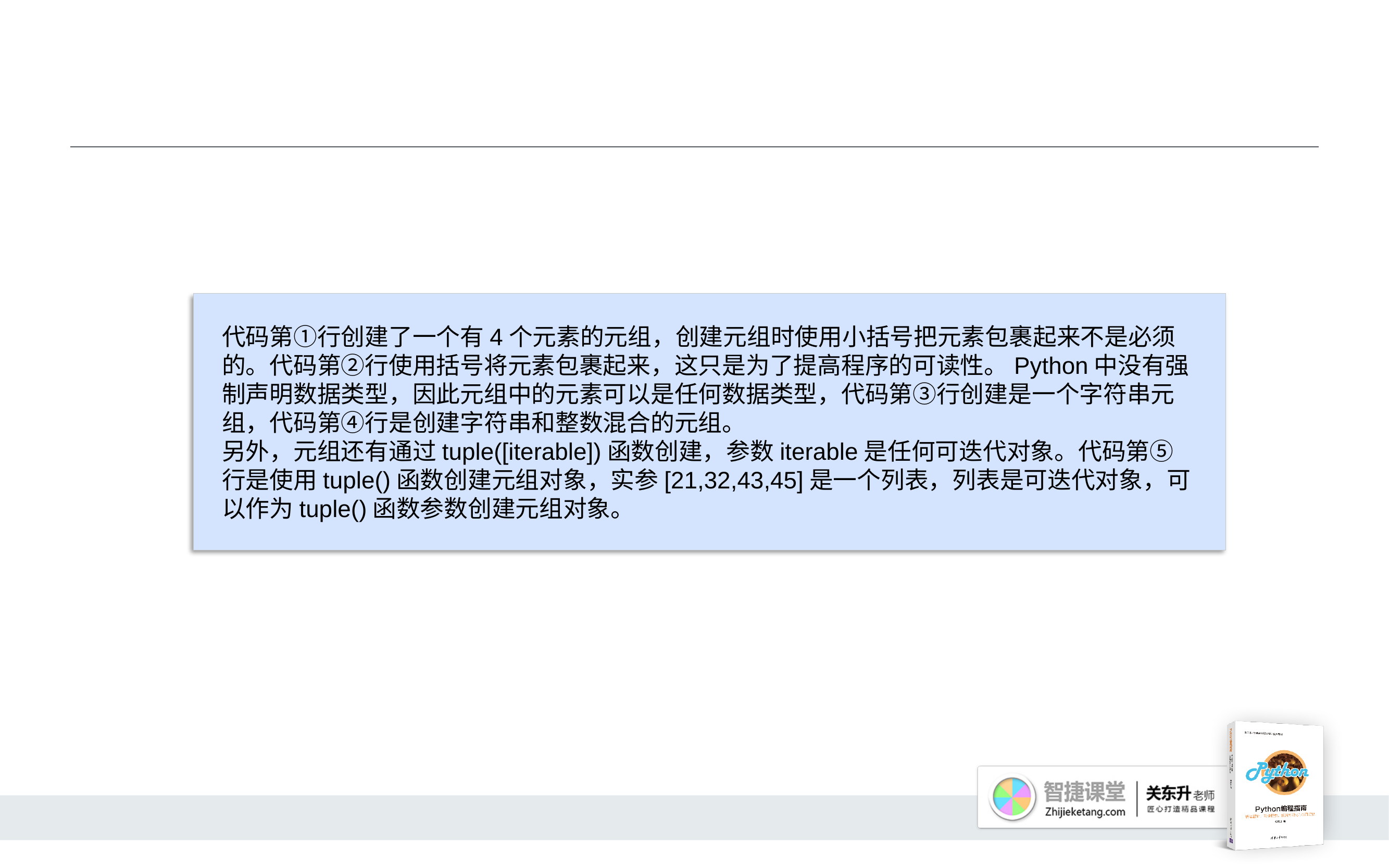

#
代码第①行创建了一个有4个元素的元组，创建元组时使用小括号把元素包裹起来不是必须的。代码第②行使用括号将元素包裹起来，这只是为了提高程序的可读性。Python中没有强制声明数据类型，因此元组中的元素可以是任何数据类型，代码第③行创建是一个字符串元组，代码第④行是创建字符串和整数混合的元组。
另外，元组还有通过tuple([iterable])函数创建，参数iterable是任何可迭代对象。代码第⑤行是使用tuple()函数创建元组对象，实参[21,32,43,45]是一个列表，列表是可迭代对象，可以作为tuple()函数参数创建元组对象。